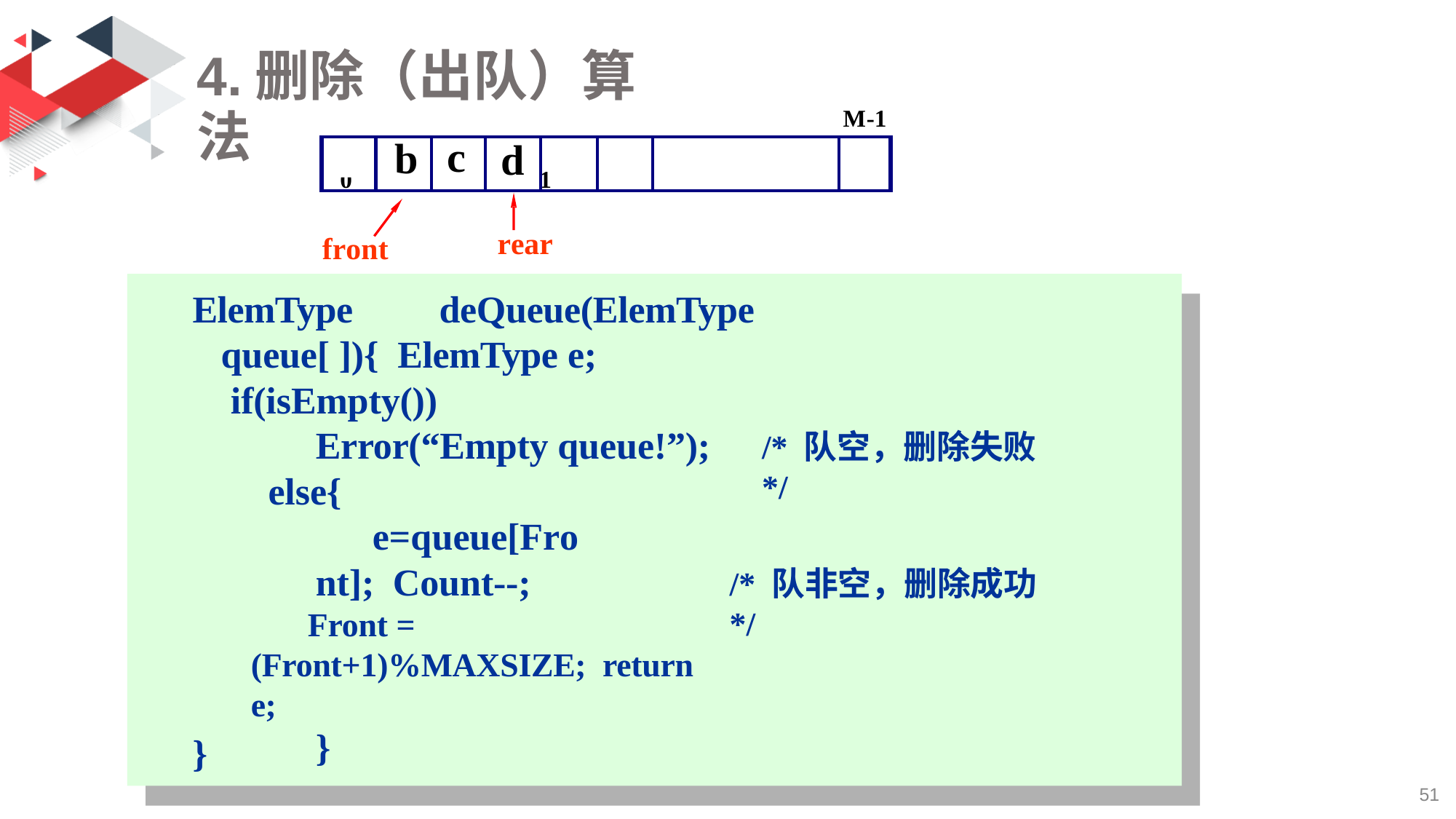

# 4.删除（出队）算法
0	1
M-1
|  | b | c | d |  |  |  |  |
| --- | --- | --- | --- | --- | --- | --- | --- |
a

rear
front

ElemType	deQueue(ElemType queue[ ]){  ElemType e;
if(isEmpty())

Error(“Empty queue!”);  else{
e=queue[Front];  Count--;
Front = (Front+1)%MAXSIZE;  return e;
}
/* 队空，删除失败 */
/* 队非空，删除成功 */
}
51